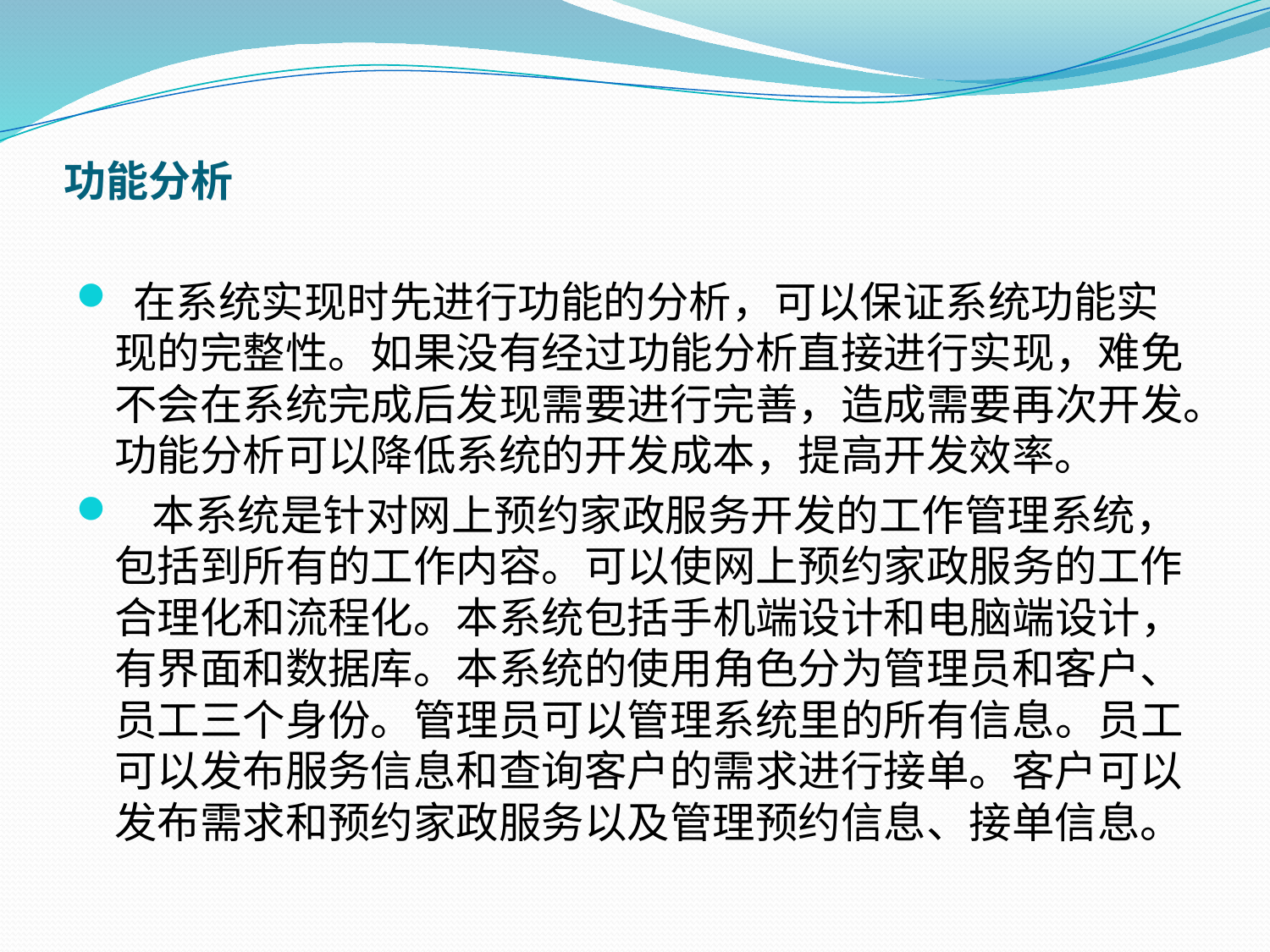

# 功能分析
 在系统实现时先进行功能的分析，可以保证系统功能实现的完整性。如果没有经过功能分析直接进行实现，难免不会在系统完成后发现需要进行完善，造成需要再次开发。功能分析可以降低系统的开发成本，提高开发效率。
   本系统是针对网上预约家政服务开发的工作管理系统，包括到所有的工作内容。可以使网上预约家政服务的工作合理化和流程化。本系统包括手机端设计和电脑端设计，有界面和数据库。本系统的使用角色分为管理员和客户、员工三个身份。管理员可以管理系统里的所有信息。员工可以发布服务信息和查询客户的需求进行接单。客户可以发布需求和预约家政服务以及管理预约信息、接单信息。